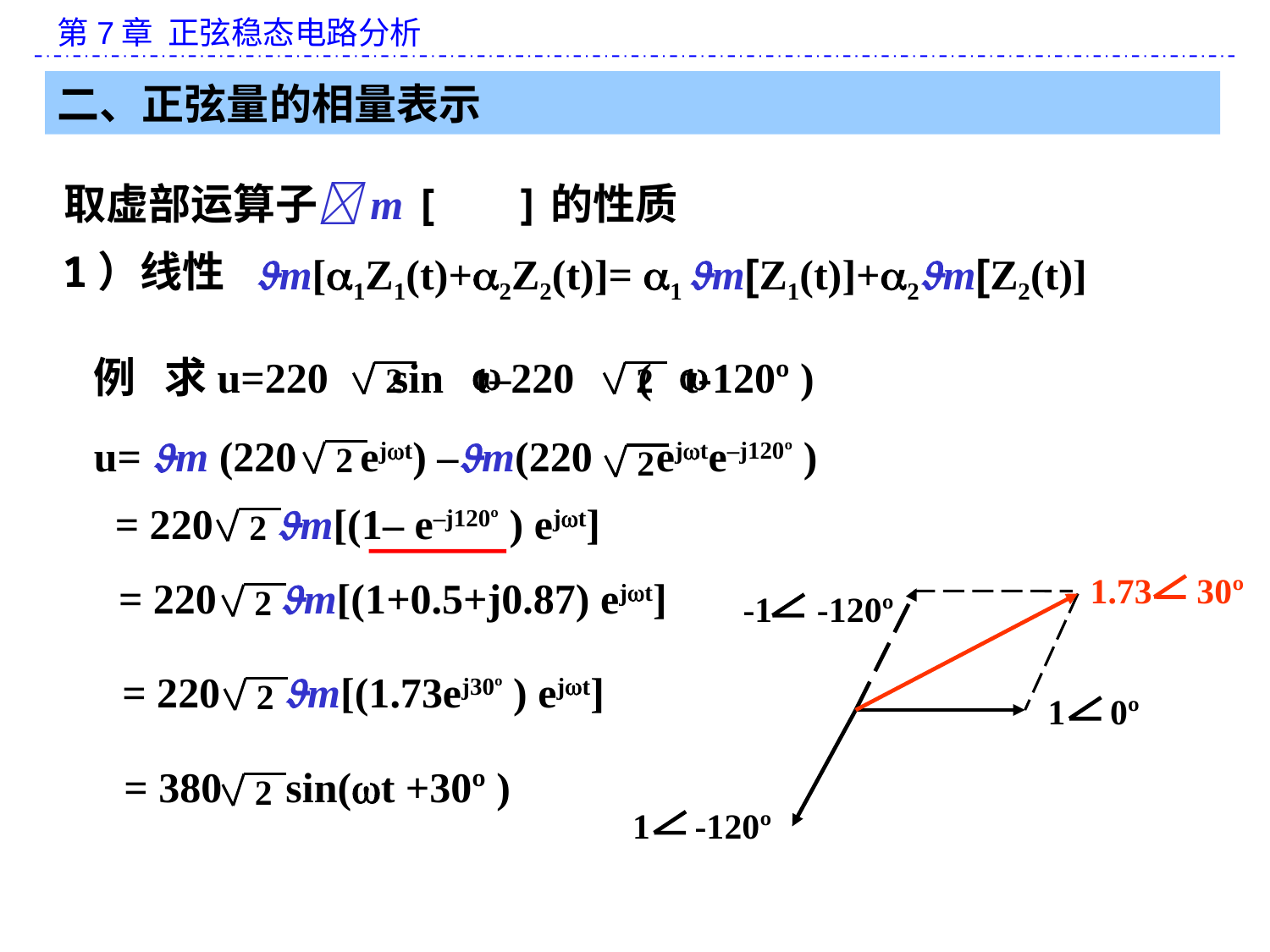

二、正弦量的相量表示
取虚部运算子ϑm [   ]的性质
1）线性
ϑm[α1Z1(t)+α2Z2(t)]= α1 ϑm[Z1(t)]+α2ϑm[Z2(t)]
ω
ω
例   求u=220      sin   t–220      (   t-120º )
2

2

u= ϑm (220      ejωt) –ϑm(220      ejωte–j120º )
2

2

  = 220      ϑm[(1– e–j120º ) ejωt]
2

1.73     30º

  = 220      ϑm[(1+0.5+j0.87) ejωt]
2

-1     -120º

  = 220      ϑm[(1.73ej30º ) ejωt]
2

1     0º

1     -120º

  = 380      sin(ωt +30º )
2